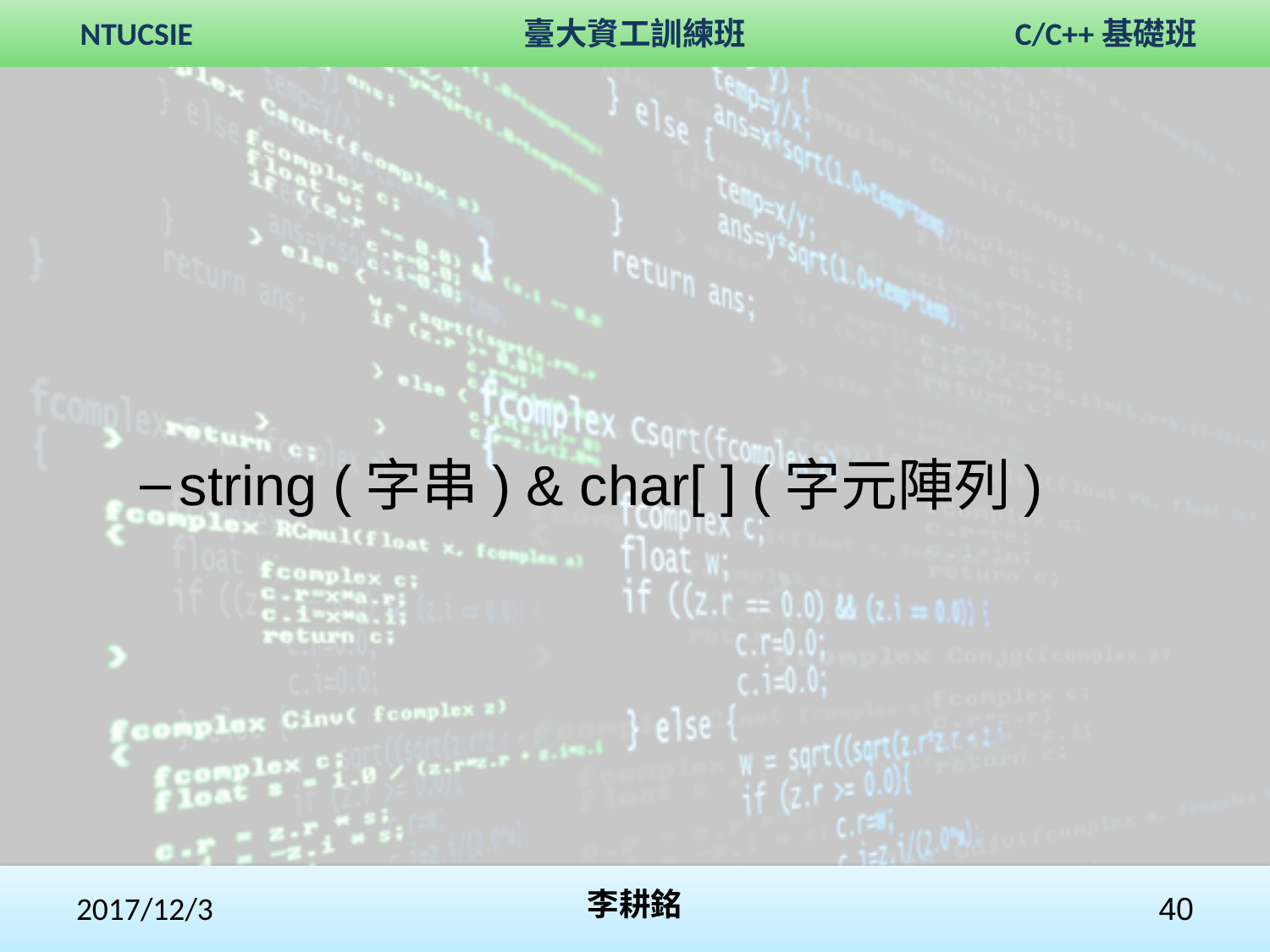

#

string (字串) & char[ ] (字元陣列)
2017/12/3
李耕銘
40